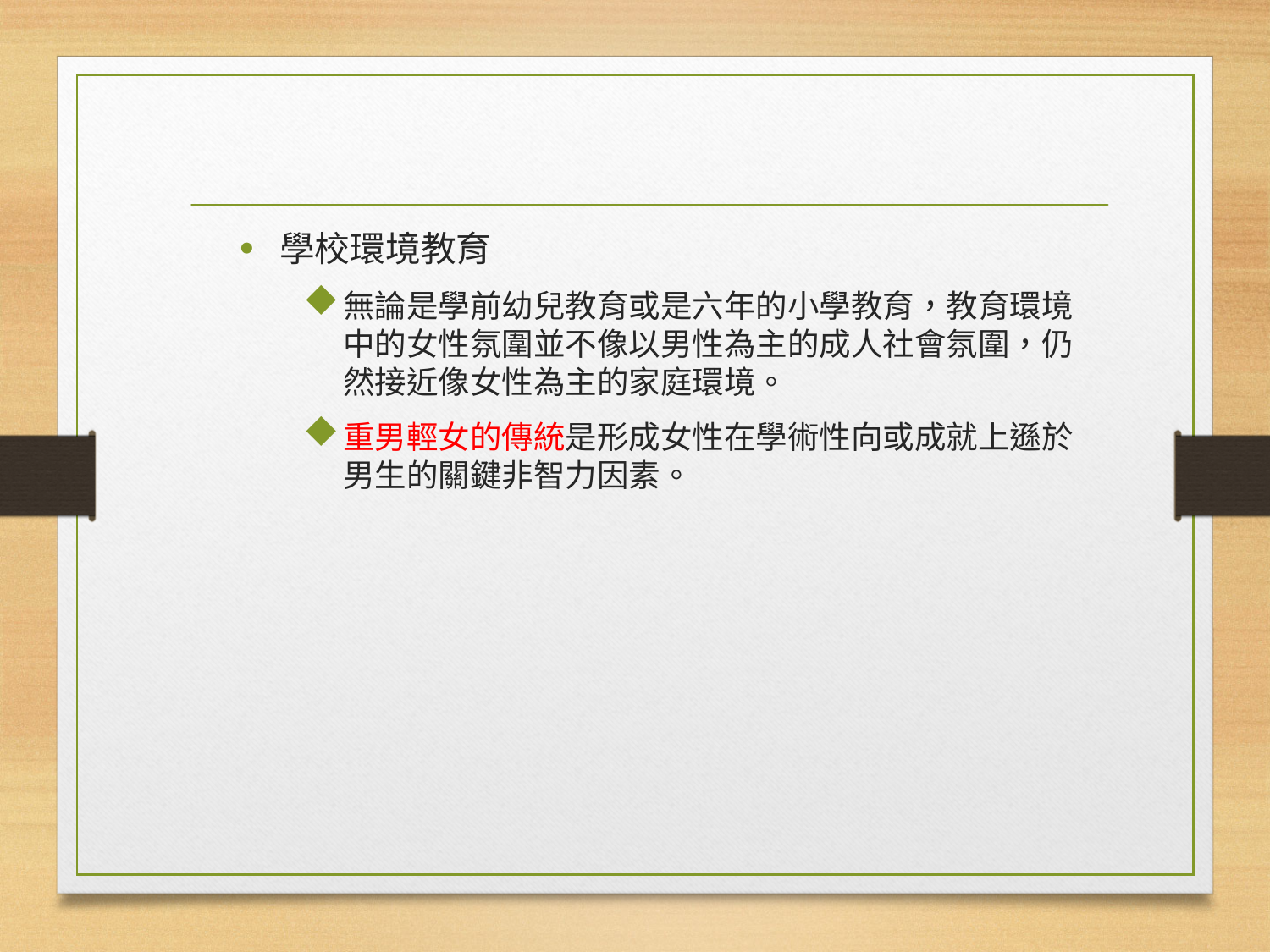

#
學校環境教育
無論是學前幼兒教育或是六年的小學教育，教育環境中的女性氛圍並不像以男性為主的成人社會氛圍，仍然接近像女性為主的家庭環境。
重男輕女的傳統是形成女性在學術性向或成就上遜於男生的關鍵非智力因素。